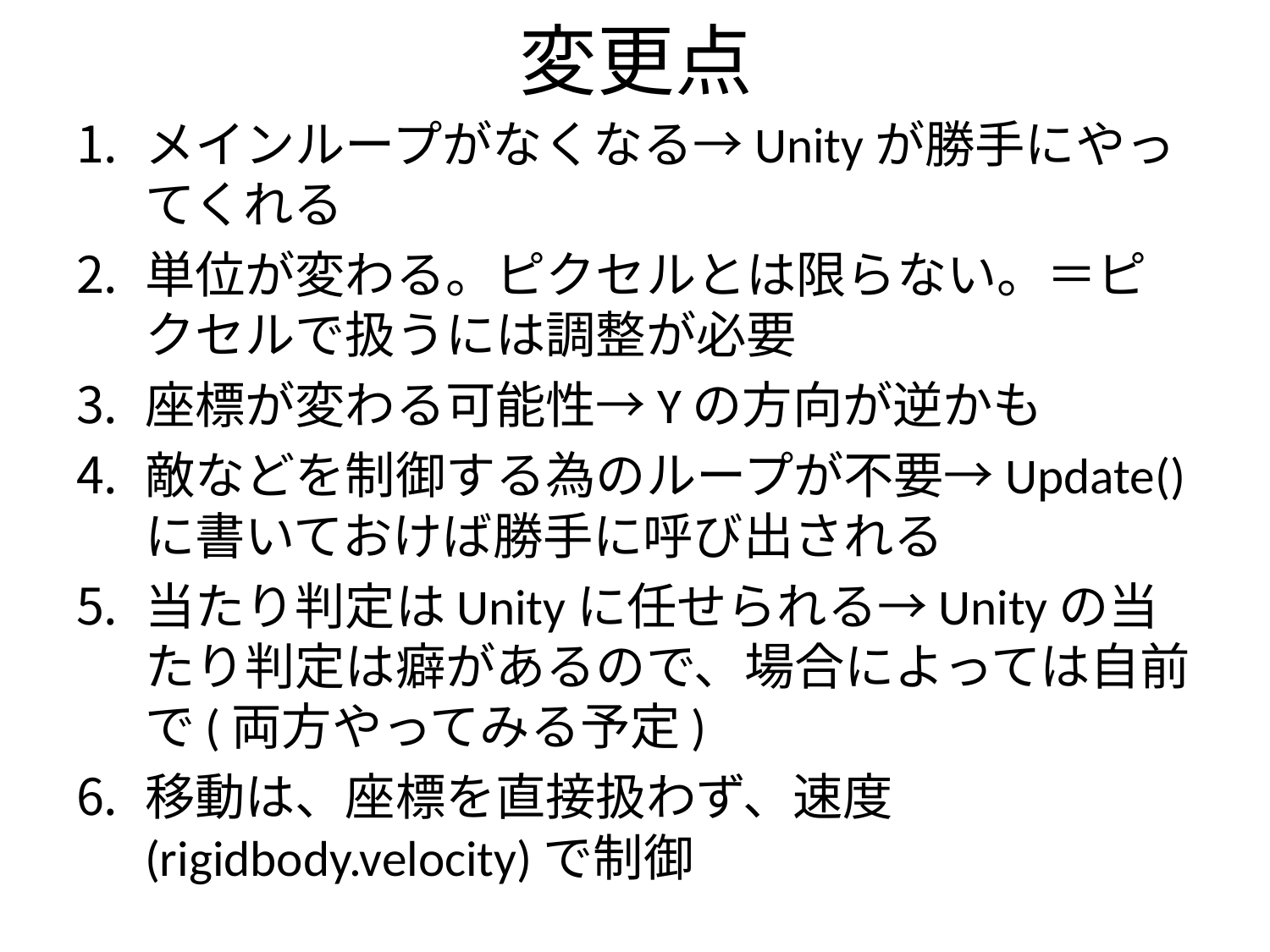

# 変更点
メインループがなくなる→Unityが勝手にやってくれる
単位が変わる。ピクセルとは限らない。＝ピクセルで扱うには調整が必要
座標が変わる可能性→Yの方向が逆かも
敵などを制御する為のループが不要→Update()に書いておけば勝手に呼び出される
当たり判定はUnityに任せられる→Unityの当たり判定は癖があるので、場合によっては自前で(両方やってみる予定)
移動は、座標を直接扱わず、速度(rigidbody.velocity)で制御